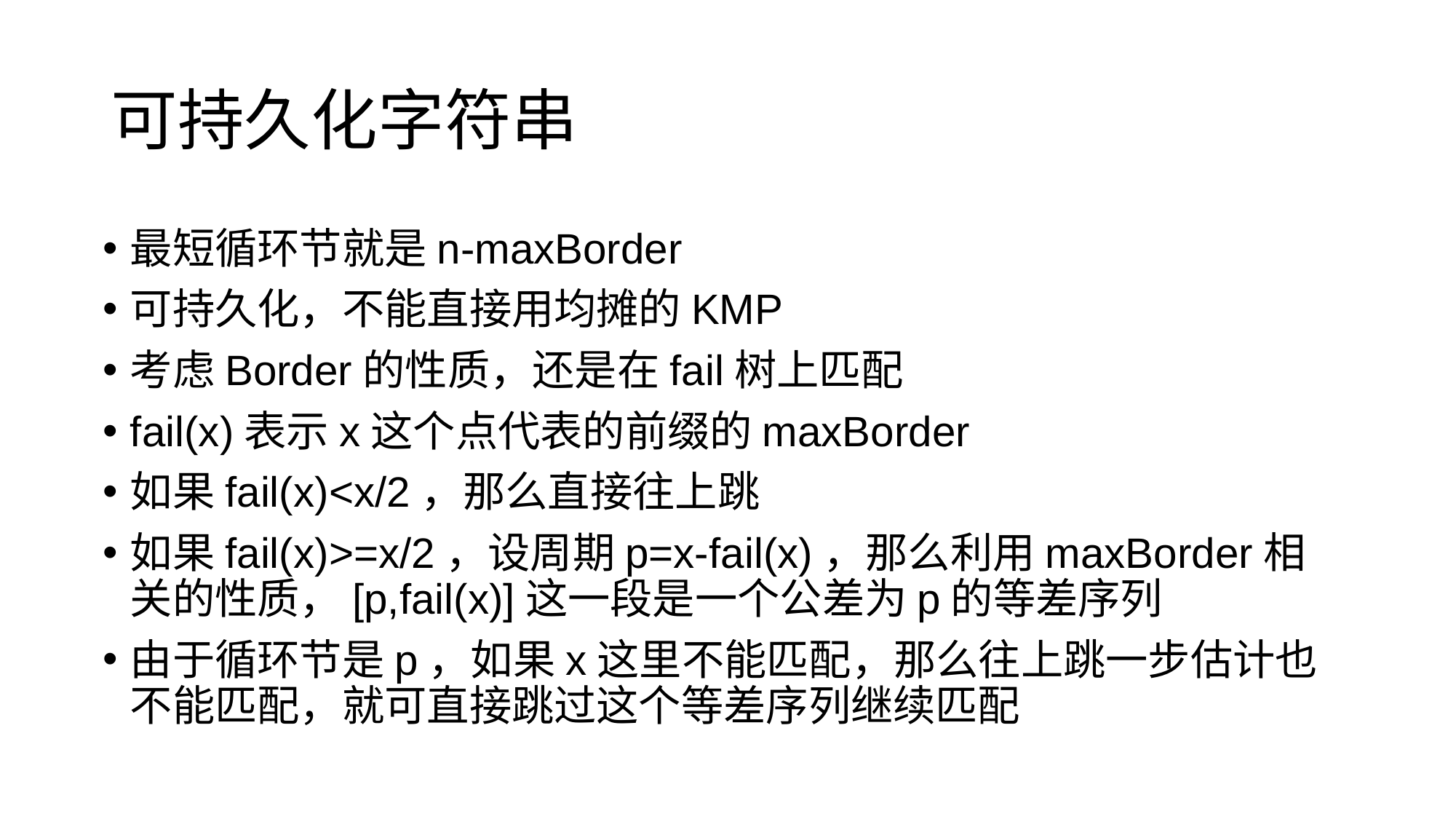

# 可持久化字符串
最短循环节就是n-maxBorder
可持久化，不能直接用均摊的KMP
考虑Border的性质，还是在fail树上匹配
fail(x)表示x这个点代表的前缀的maxBorder
如果fail(x)<x/2，那么直接往上跳
如果fail(x)>=x/2，设周期p=x-fail(x)，那么利用maxBorder相关的性质，[p,fail(x)]这一段是一个公差为p的等差序列
由于循环节是p，如果x这里不能匹配，那么往上跳一步估计也不能匹配，就可直接跳过这个等差序列继续匹配